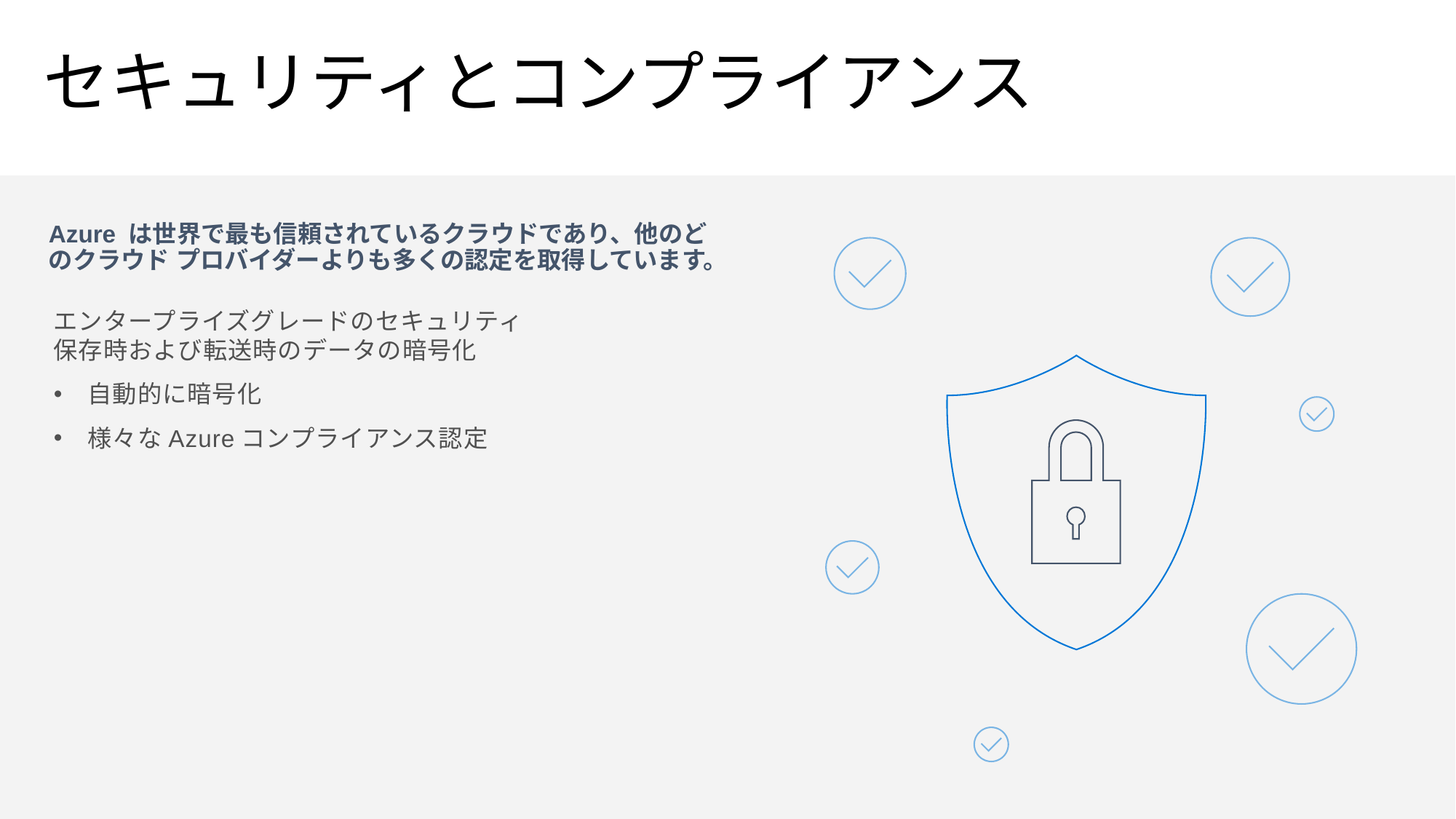

# セキュリティとコンプライアンス

Azure は世界で最も信頼されているクラウドであり、他のどのクラウド プロバイダーよりも多くの認定を取得しています。

エンタープライズグレードのセキュリティ
保存時および転送時のデータの暗号化
自動的に暗号化
様々なAzureコンプライアンス認定